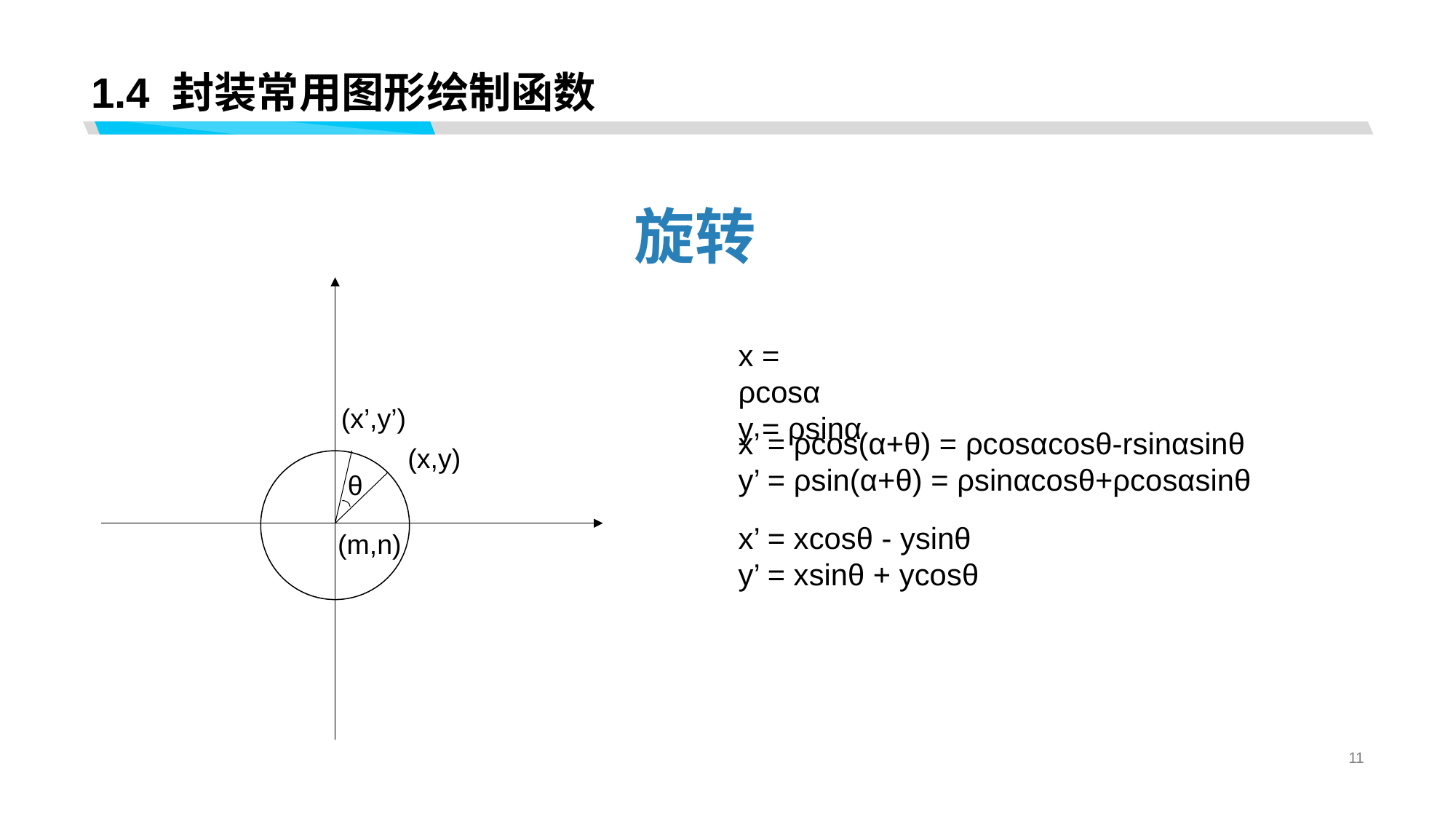

# 1.4 封装常用图形绘制函数
旋转
(x’,y’)
(x,y)

θ

(m,n)
x = ρcosα
y = ρsinα
x’ = ρcos(α+θ) = ρcosαcosθ-rsinαsinθ
y’ = ρsin(α+θ) = ρsinαcosθ+ρcosαsinθ
x’ = xcosθ - ysinθ
y’ = xsinθ + ycosθ
11